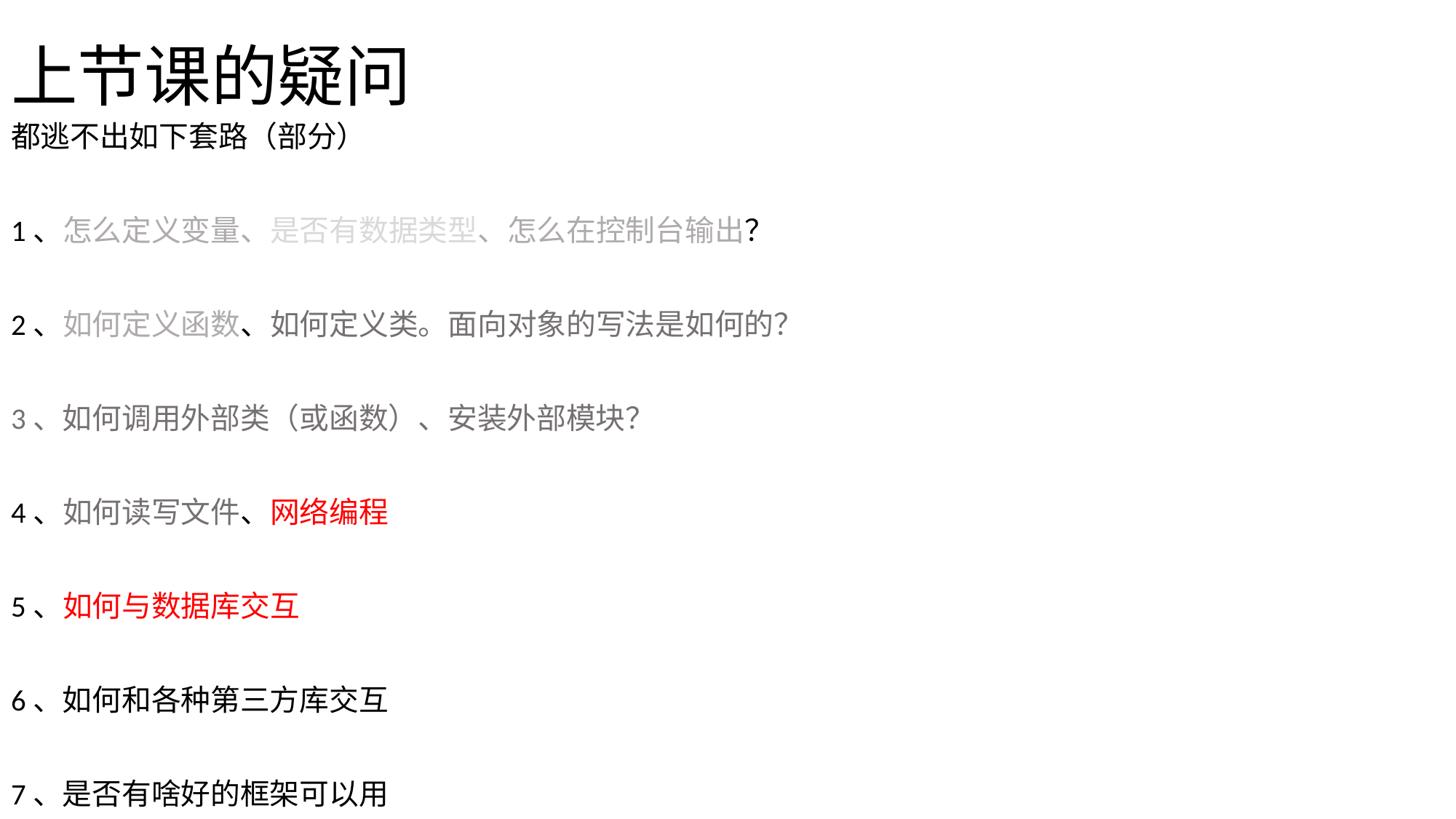

# 上节课的疑问
都逃不出如下套路（部分）

1、怎么定义变量、是否有数据类型、怎么在控制台输出？

2、如何定义函数、如何定义类。面向对象的写法是如何的？

3、如何调用外部类（或函数）、安装外部模块？

4、如何读写文件、网络编程

5、如何与数据库交互

6、如何和各种第三方库交互

7、是否有啥好的框架可以用